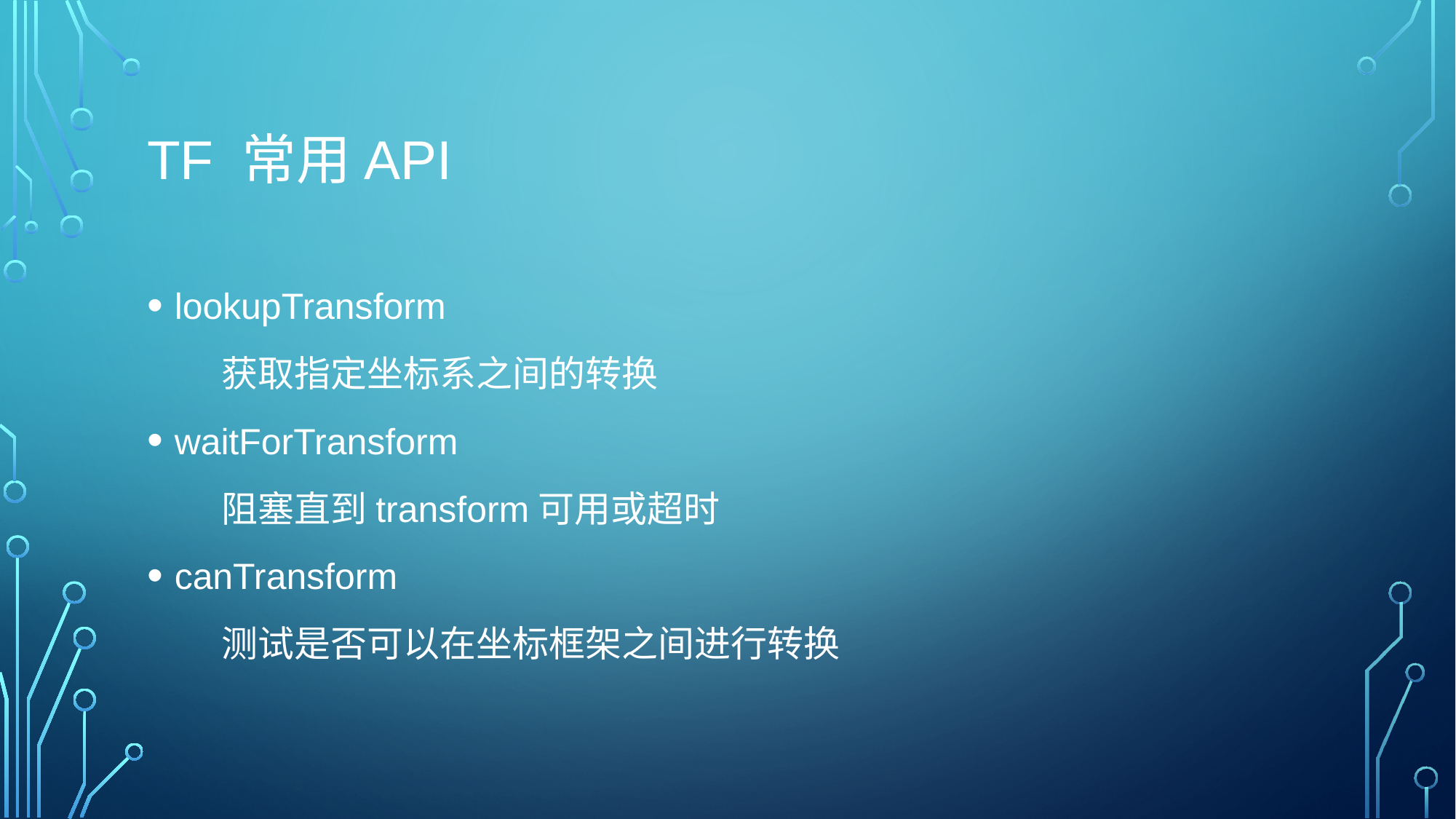

# TF 常用API
lookupTransform
        获取指定坐标系之间的转换
waitForTransform
        阻塞直到transform可用或超时
canTransform
        测试是否可以在坐标框架之间进行转换